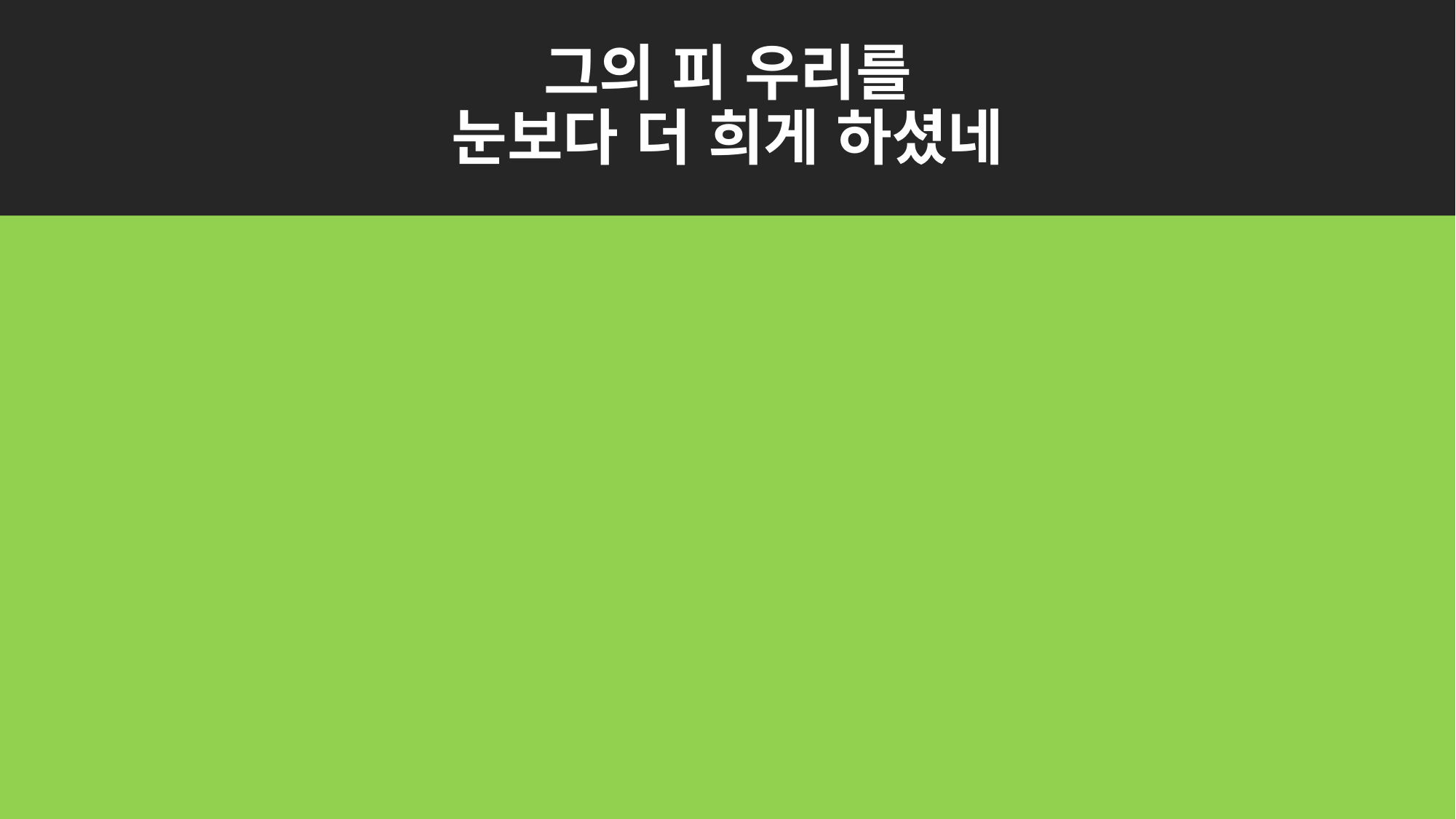

# 그의 피 우리를 눈보다 더 희게 하셨네